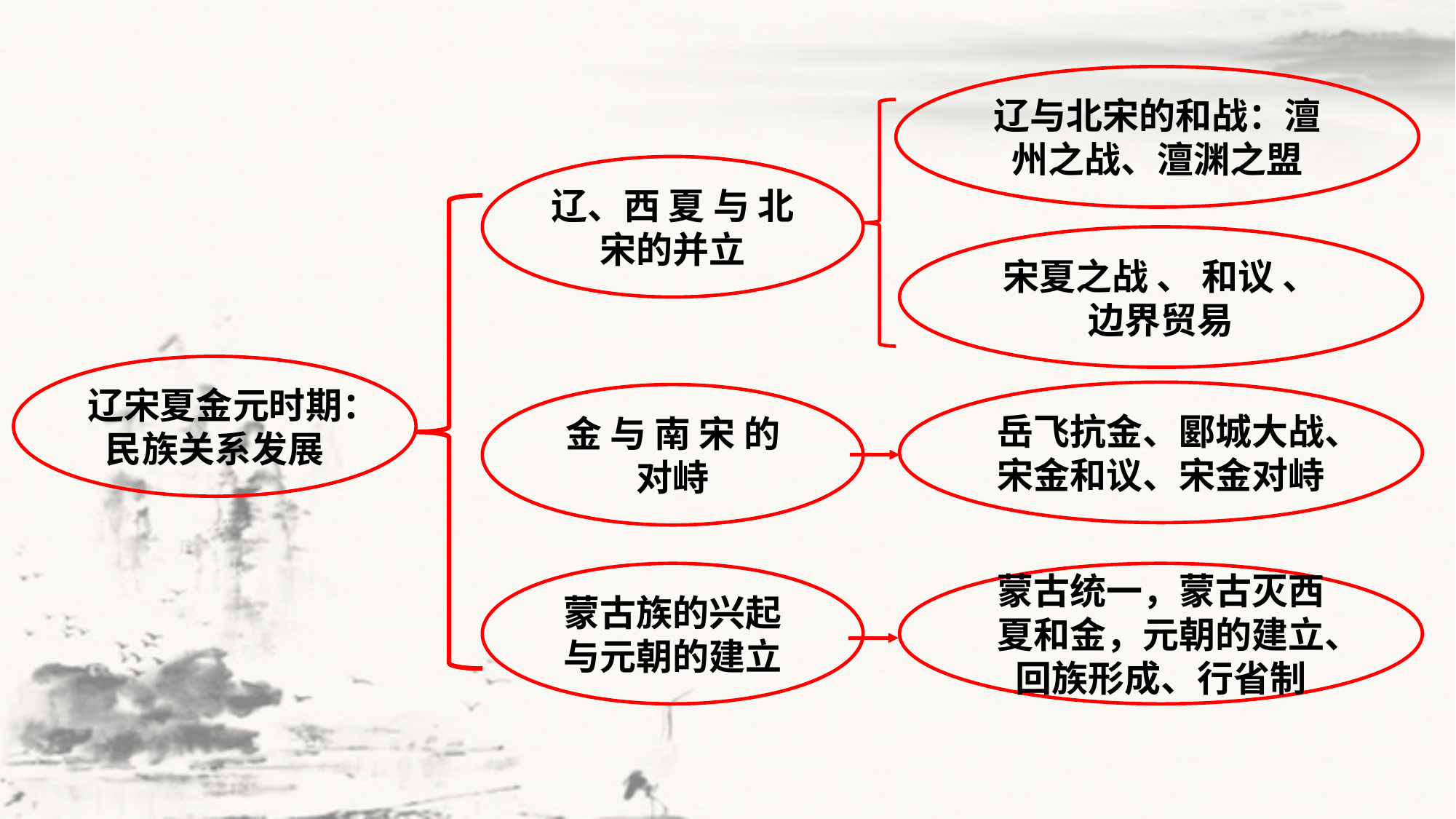

辽与北宋的和战：澶州之战、澶渊之盟

辽、西 夏 与 北宋的并立

宋夏之战 、 和议 、 边界贸易
辽宋夏金元时期：民族关系发展
岳飞抗金、郾城大战、宋金和议、宋金对峙
金 与 南 宋 的对峙
蒙古族的兴起与元朝的建立
蒙古统一，蒙古灭西夏和金，元朝的建立、回族形成、行省制